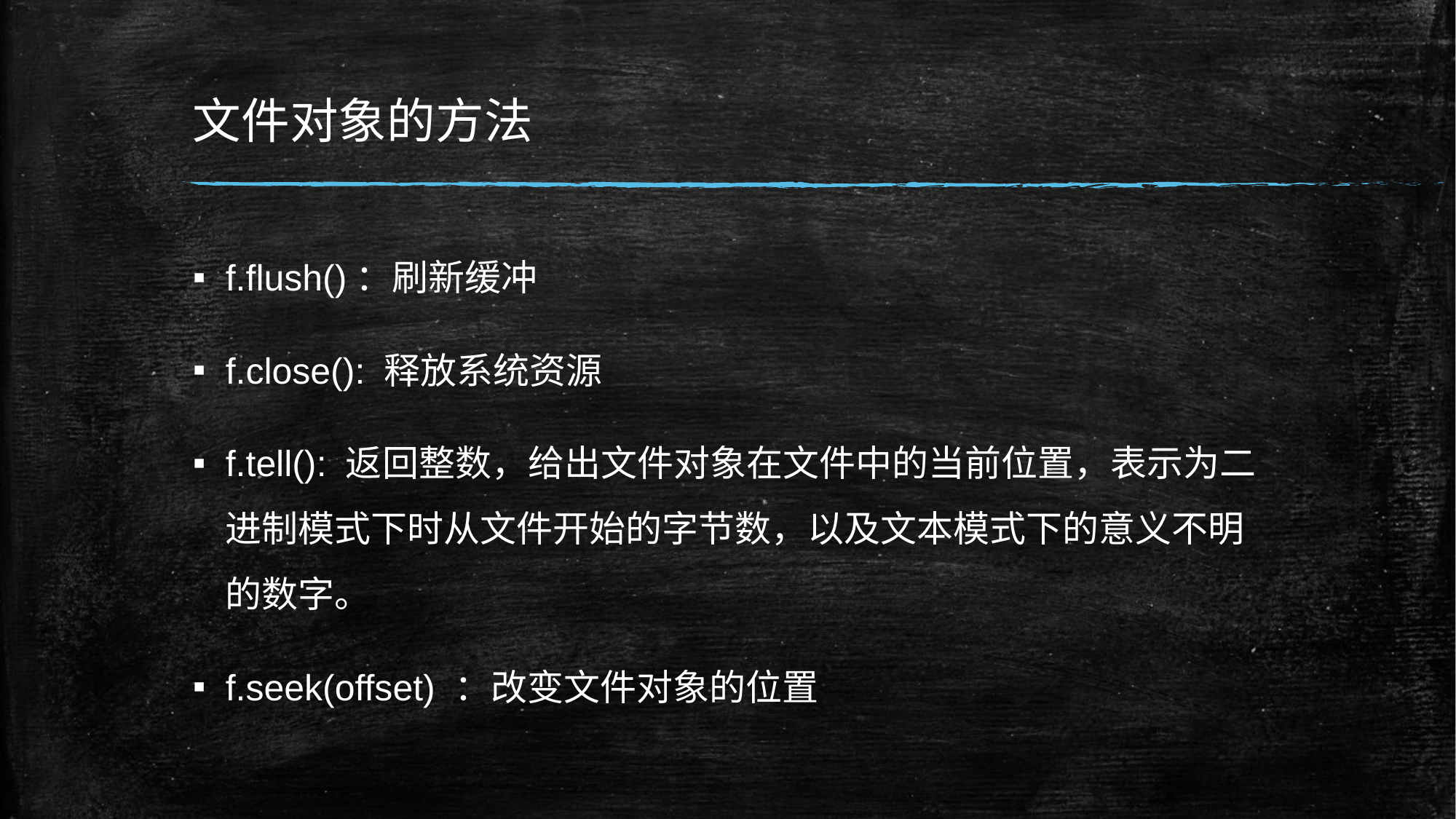

# 文件对象的方法
f.flush()：刷新缓冲
f.close(): 释放系统资源
f.tell(): 返回整数，给出文件对象在文件中的当前位置，表示为二进制模式下时从文件开始的字节数，以及文本模式下的意义不明的数字。
f.seek(offset) ：改变文件对象的位置